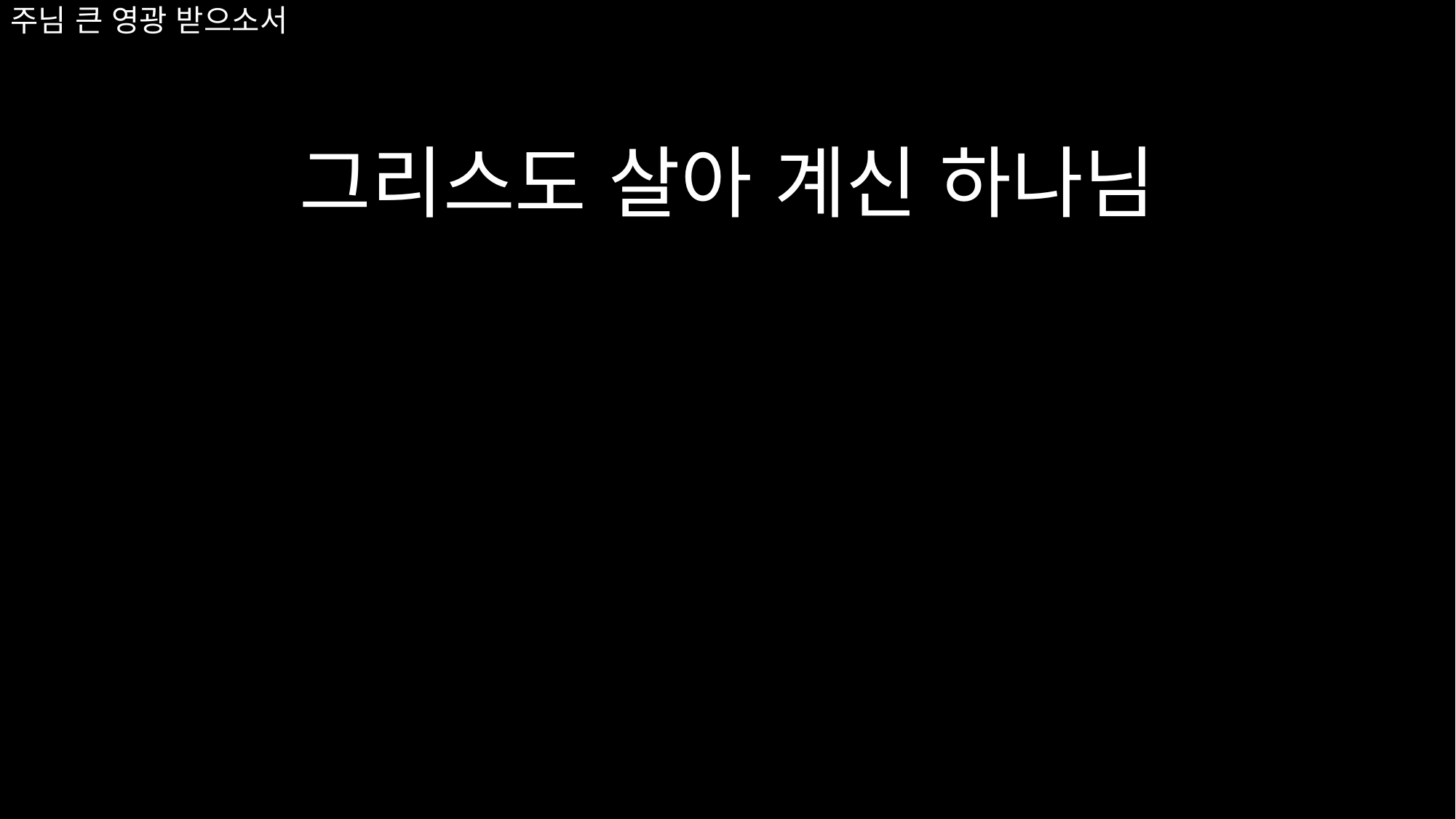

# 주님 큰 영광 받으소서
그리스도 살아 계신 하나님